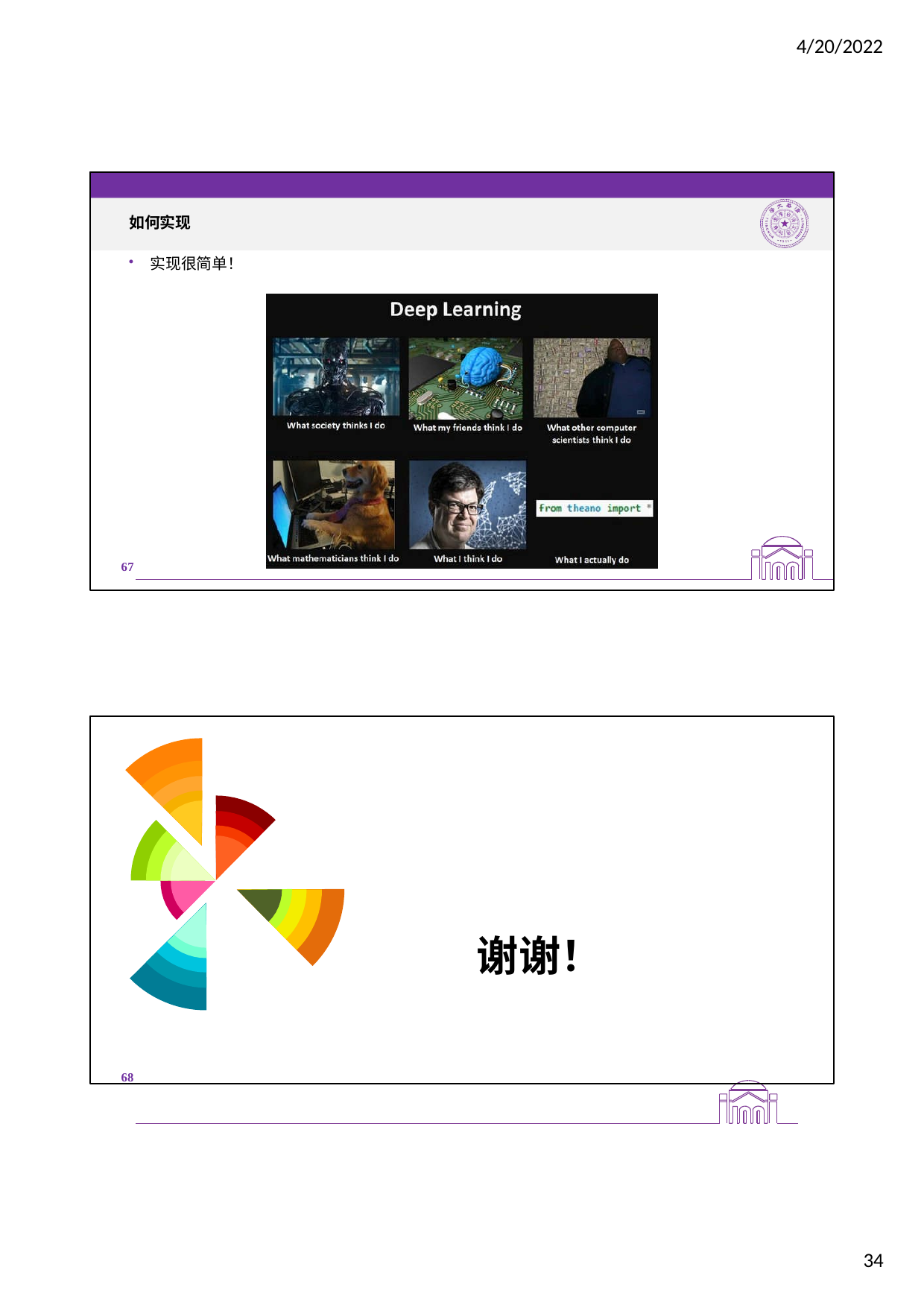

4/20/2022

如何实现

实现很简单！

67

谢谢！

68

34